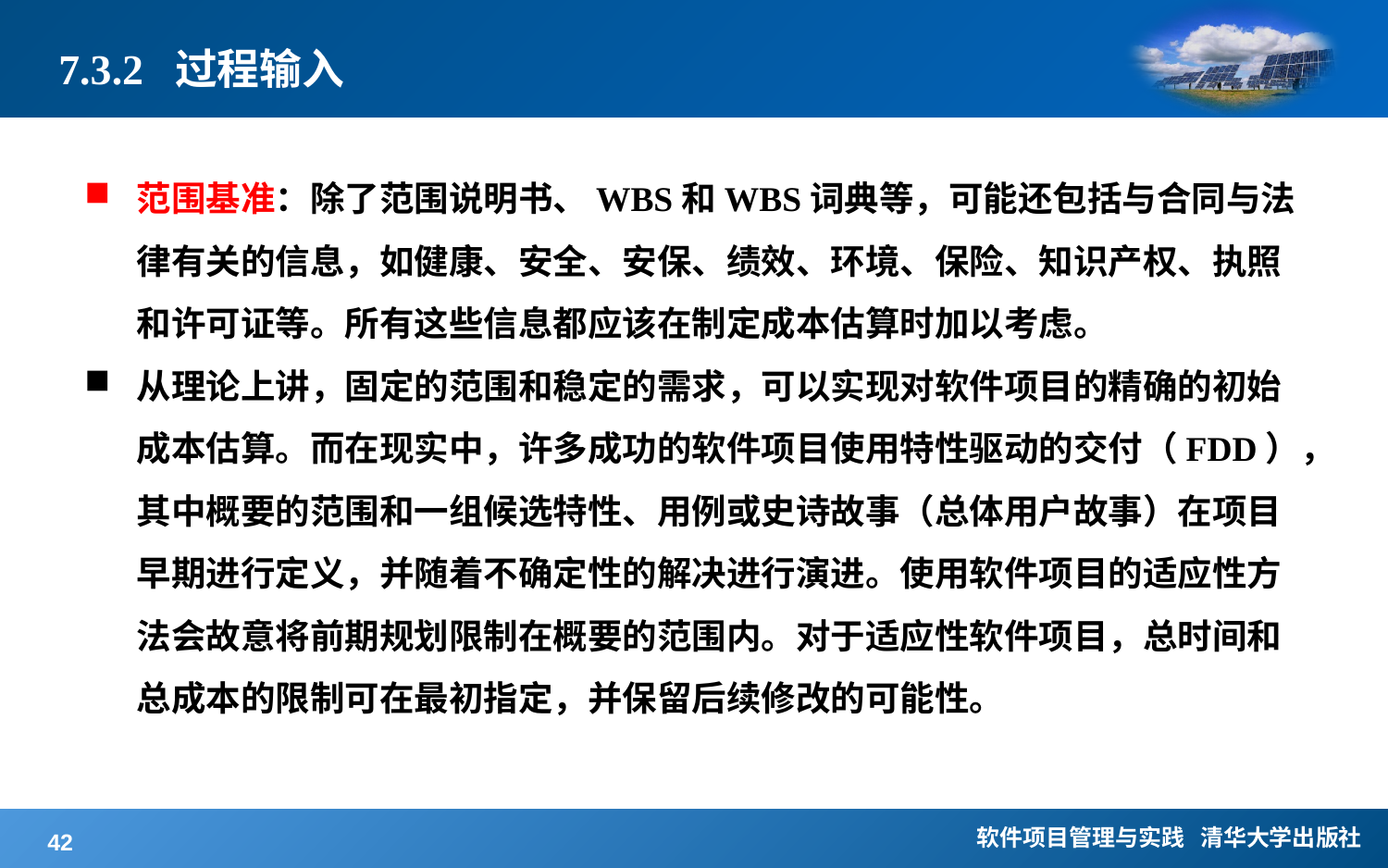

# 7.3.2  过程输入
范围基准：除了范围说明书、WBS和WBS词典等，可能还包括与合同与法律有关的信息，如健康、安全、安保、绩效、环境、保险、知识产权、执照和许可证等。所有这些信息都应该在制定成本估算时加以考虑。
从理论上讲，固定的范围和稳定的需求，可以实现对软件项目的精确的初始成本估算。而在现实中，许多成功的软件项目使用特性驱动的交付（FDD），其中概要的范围和一组候选特性、用例或史诗故事（总体用户故事）在项目早期进行定义，并随着不确定性的解决进行演进。使用软件项目的适应性方法会故意将前期规划限制在概要的范围内。对于适应性软件项目，总时间和总成本的限制可在最初指定，并保留后续修改的可能性。